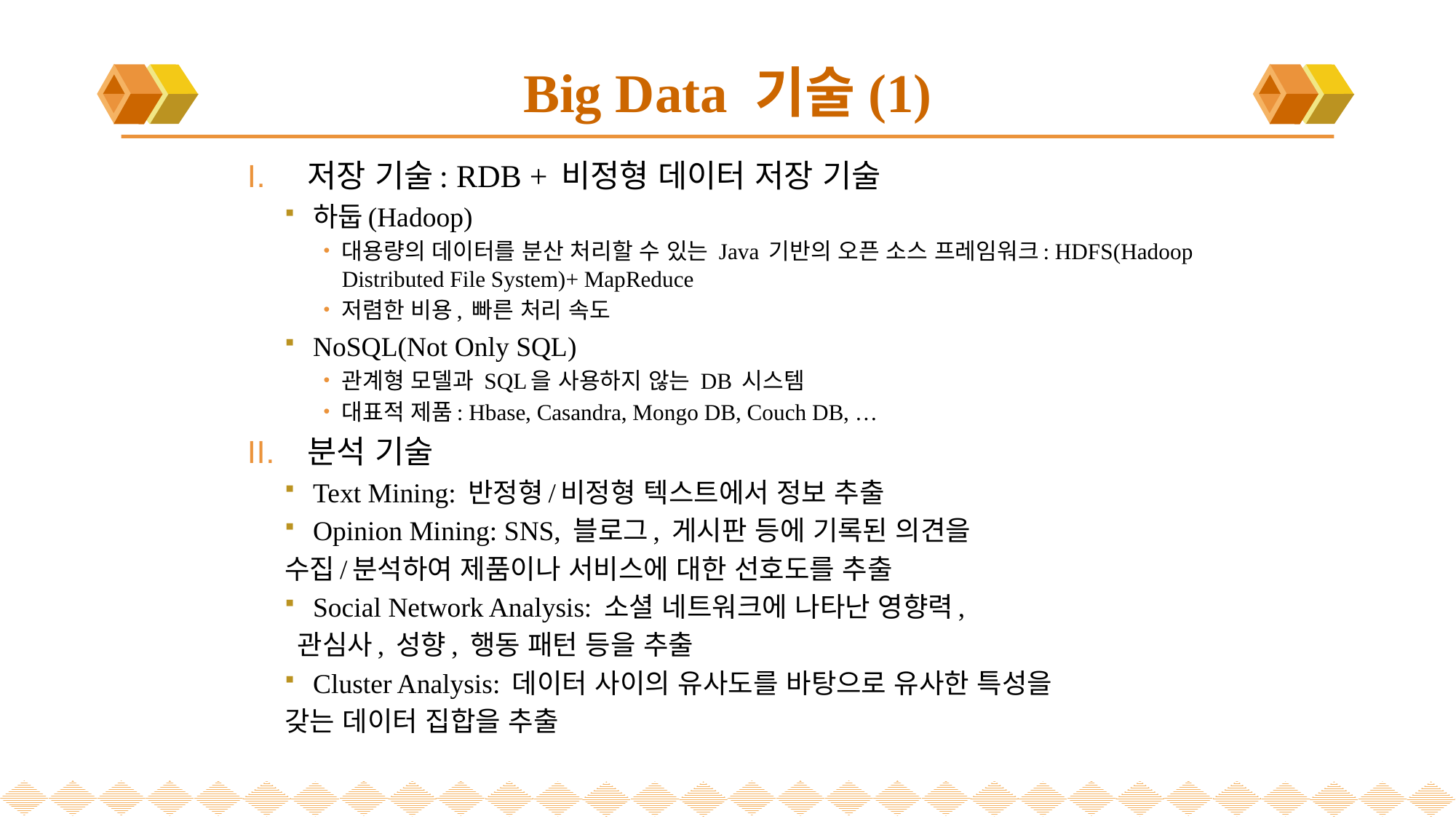

# Big Data 기술(1)
저장 기술: RDB + 비정형 데이터 저장 기술
하둡(Hadoop)
대용량의 데이터를 분산 처리할 수 있는 Java 기반의 오픈 소스 프레임워크: HDFS(Hadoop Distributed File System)+ MapReduce
저렴한 비용, 빠른 처리 속도
NoSQL(Not Only SQL)
관계형 모델과 SQL을 사용하지 않는 DB 시스템
대표적 제품: Hbase, Casandra, Mongo DB, Couch DB, …
분석 기술
Text Mining: 반정형/비정형 텍스트에서 정보 추출
Opinion Mining: SNS, 블로그, 게시판 등에 기록된 의견을
	수집/분석하여 제품이나 서비스에 대한 선호도를 추출
Social Network Analysis: 소셜 네트워크에 나타난 영향력,
	 관심사, 성향, 행동 패턴 등을 추출
Cluster Analysis: 데이터 사이의 유사도를 바탕으로 유사한 특성을
	갖는 데이터 집합을 추출